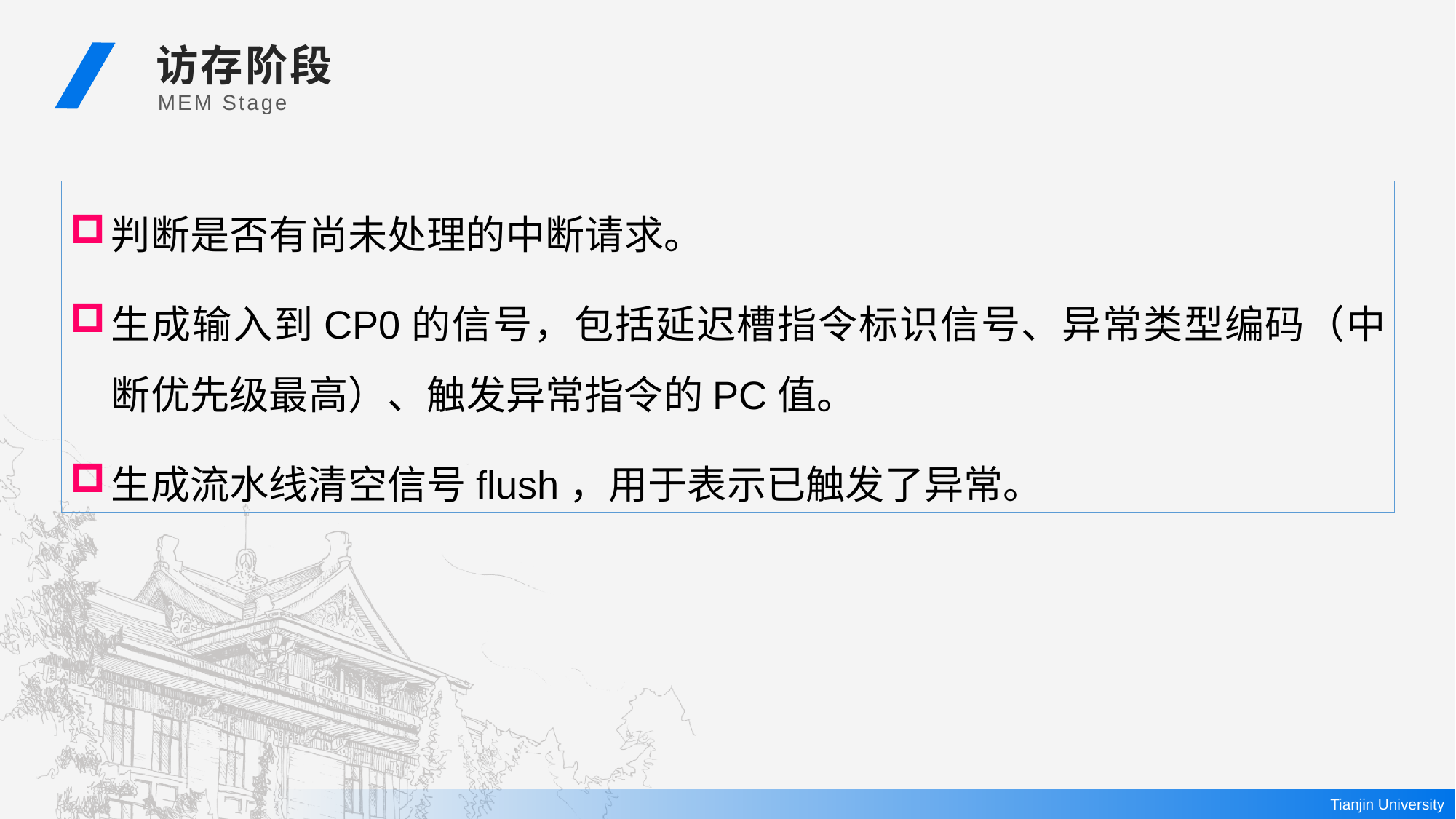

访存阶段
MEM Stage
判断是否有尚未处理的中断请求。
生成输入到CP0的信号，包括延迟槽指令标识信号、异常类型编码（中断优先级最高）、触发异常指令的PC值。
生成流水线清空信号flush，用于表示已触发了异常。